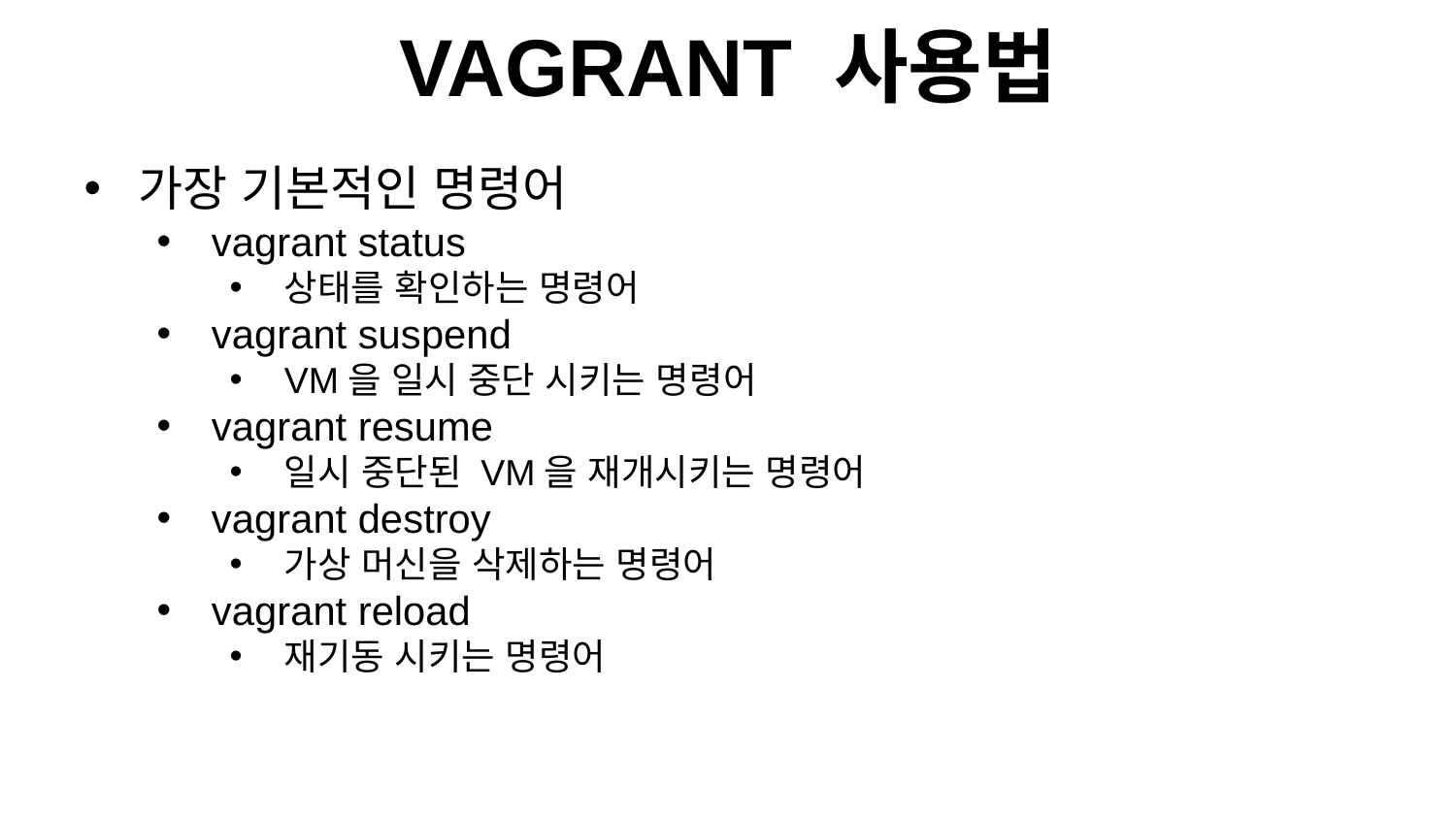

# VAGRANT 사용법
가장 기본적인 명령어
vagrant status
상태를 확인하는 명령어
vagrant suspend
VM을 일시 중단 시키는 명령어
vagrant resume
일시 중단된 VM을 재개시키는 명령어
vagrant destroy
가상 머신을 삭제하는 명령어
vagrant reload
재기동 시키는 명령어